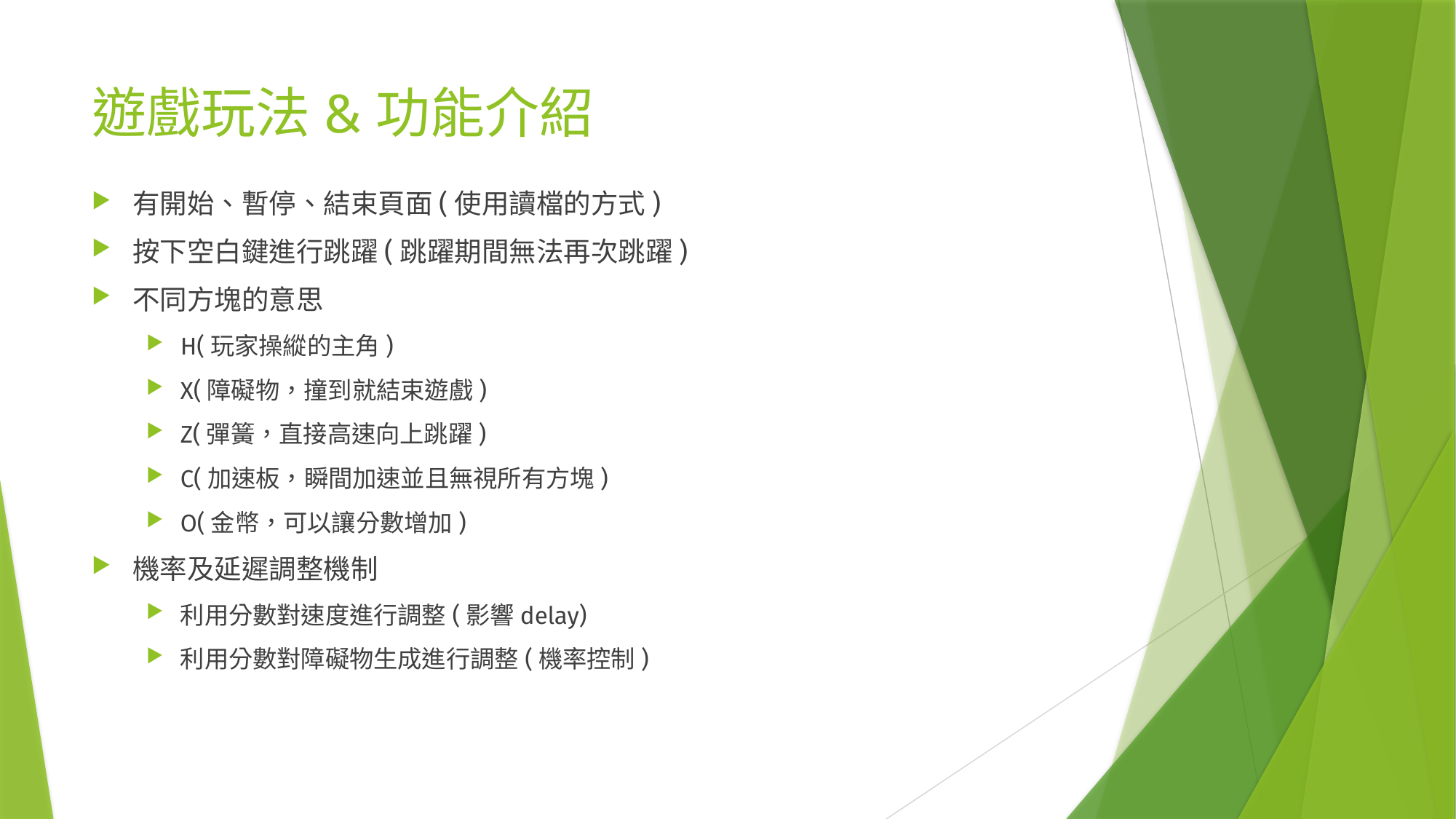

# 遊戲玩法&功能介紹
有開始、暫停、結束頁面(使用讀檔的方式)
按下空白鍵進行跳躍(跳躍期間無法再次跳躍)
不同方塊的意思
H(玩家操縱的主角)
X(障礙物，撞到就結束遊戲)
Z(彈簧，直接高速向上跳躍)
C(加速板，瞬間加速並且無視所有方塊)
O(金幣，可以讓分數增加)
機率及延遲調整機制
利用分數對速度進行調整(影響delay)
利用分數對障礙物生成進行調整(機率控制)